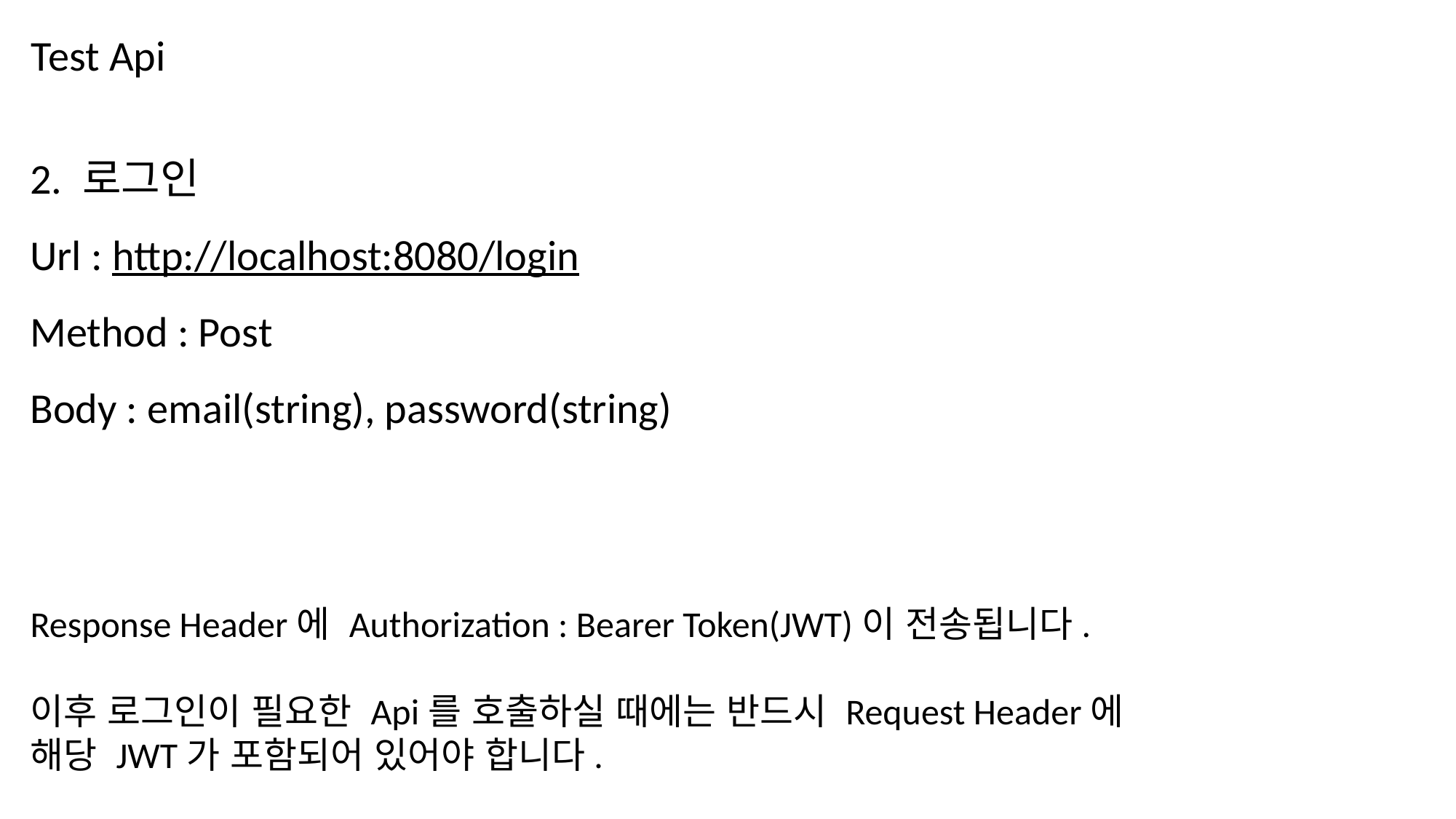

Test Api
2. 로그인
Url : http://localhost:8080/login
Method : Post
Body : email(string), password(string)
Response Header에 Authorization : Bearer Token(JWT)이 전송됩니다.

이후 로그인이 필요한 Api를 호출하실 때에는 반드시 Request Header에
해당 JWT가 포함되어 있어야 합니다.